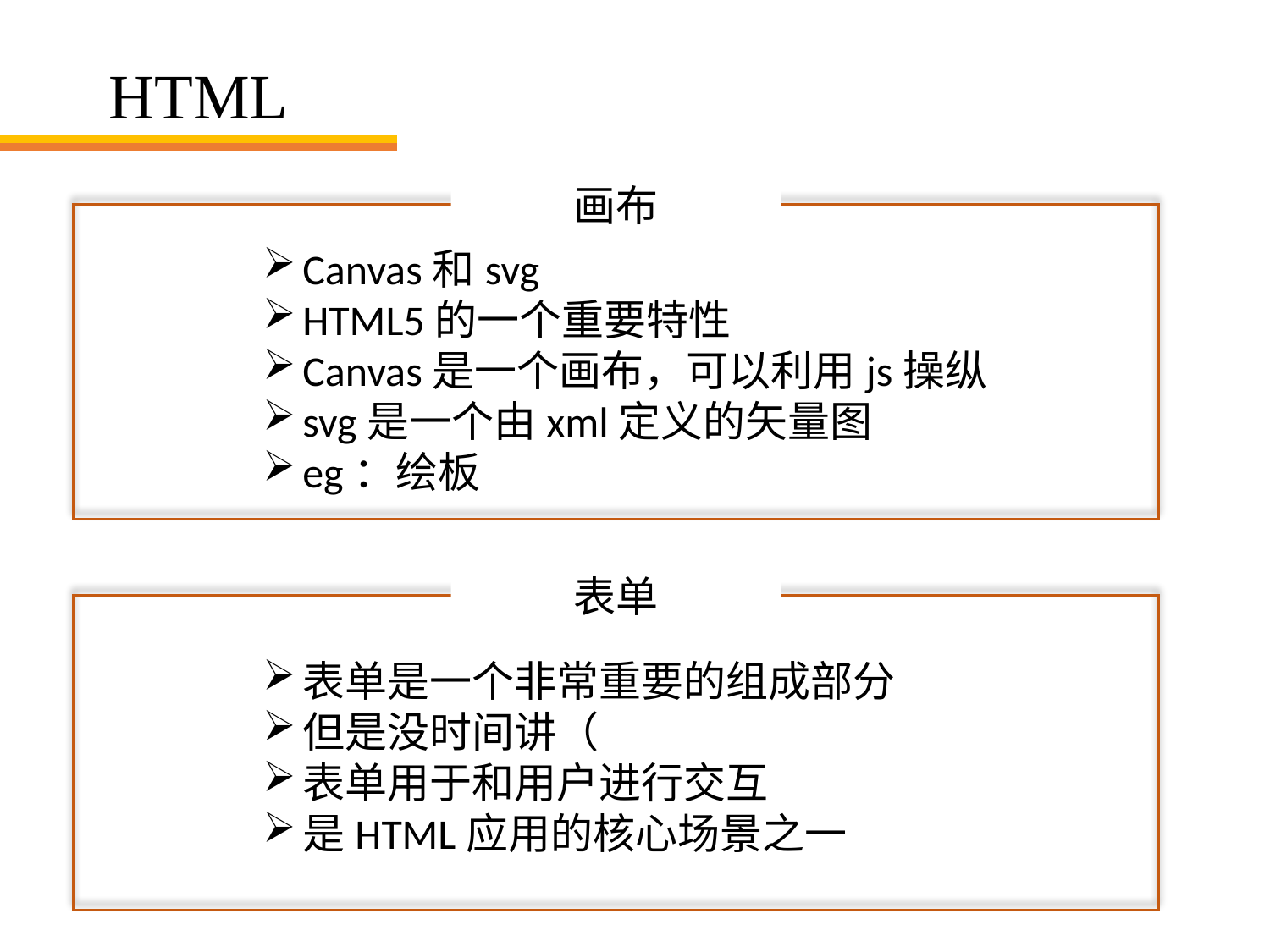

# HTML
画布

Canvas和svg
HTML5的一个重要特性
Canvas是一个画布，可以利用js操纵
svg是一个由xml定义的矢量图
eg：绘板
表单

表单是一个非常重要的组成部分
但是没时间讲（
表单用于和用户进行交互
是HTML应用的核心场景之一